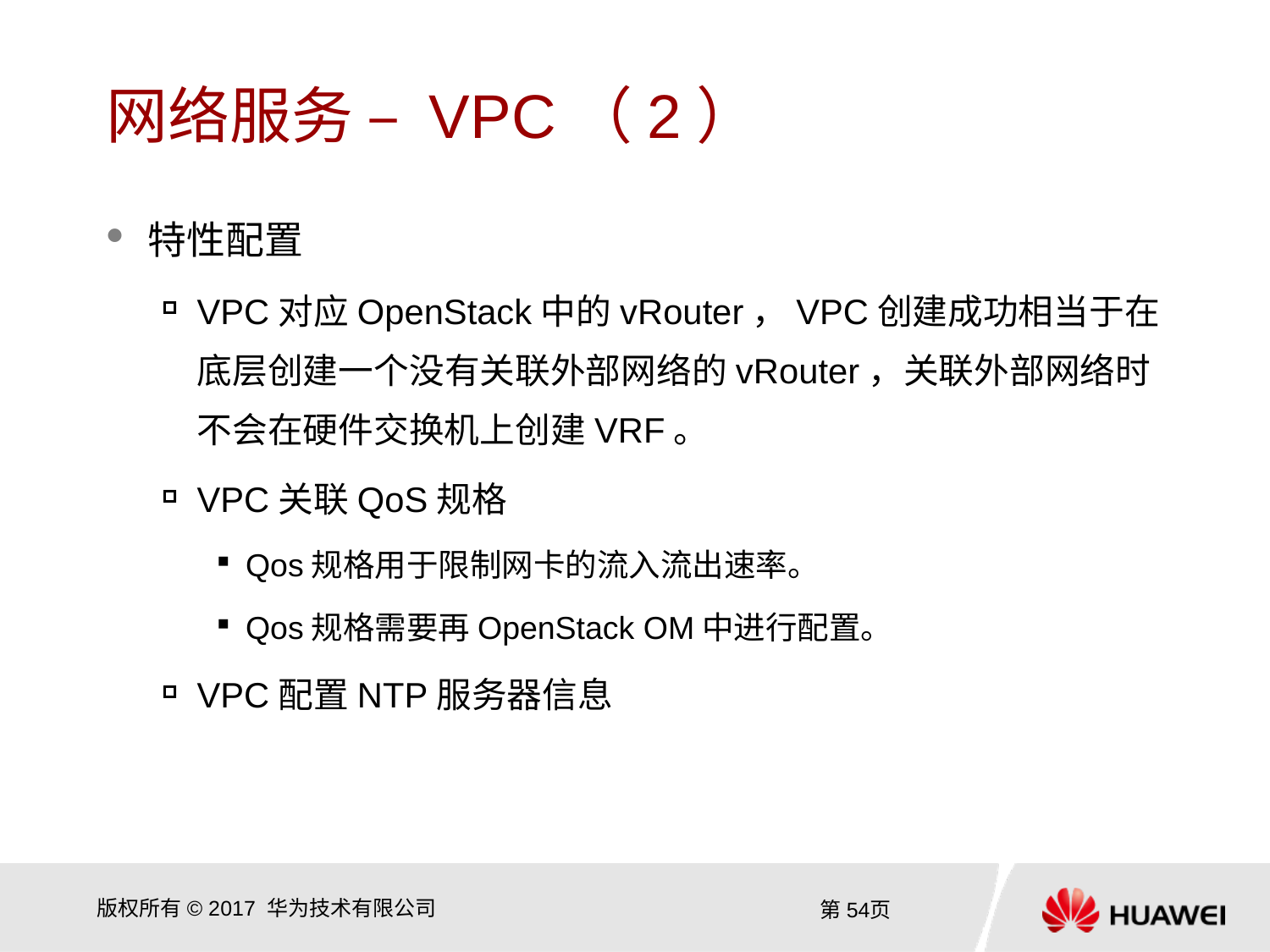

# 网络服务 – VPC（2）
特性配置
VPC对应OpenStack中的vRouter，VPC创建成功相当于在底层创建一个没有关联外部网络的vRouter，关联外部网络时不会在硬件交换机上创建VRF。
VPC关联QoS规格
Qos规格用于限制网卡的流入流出速率。
Qos规格需要再OpenStack OM中进行配置。
VPC配置NTP服务器信息